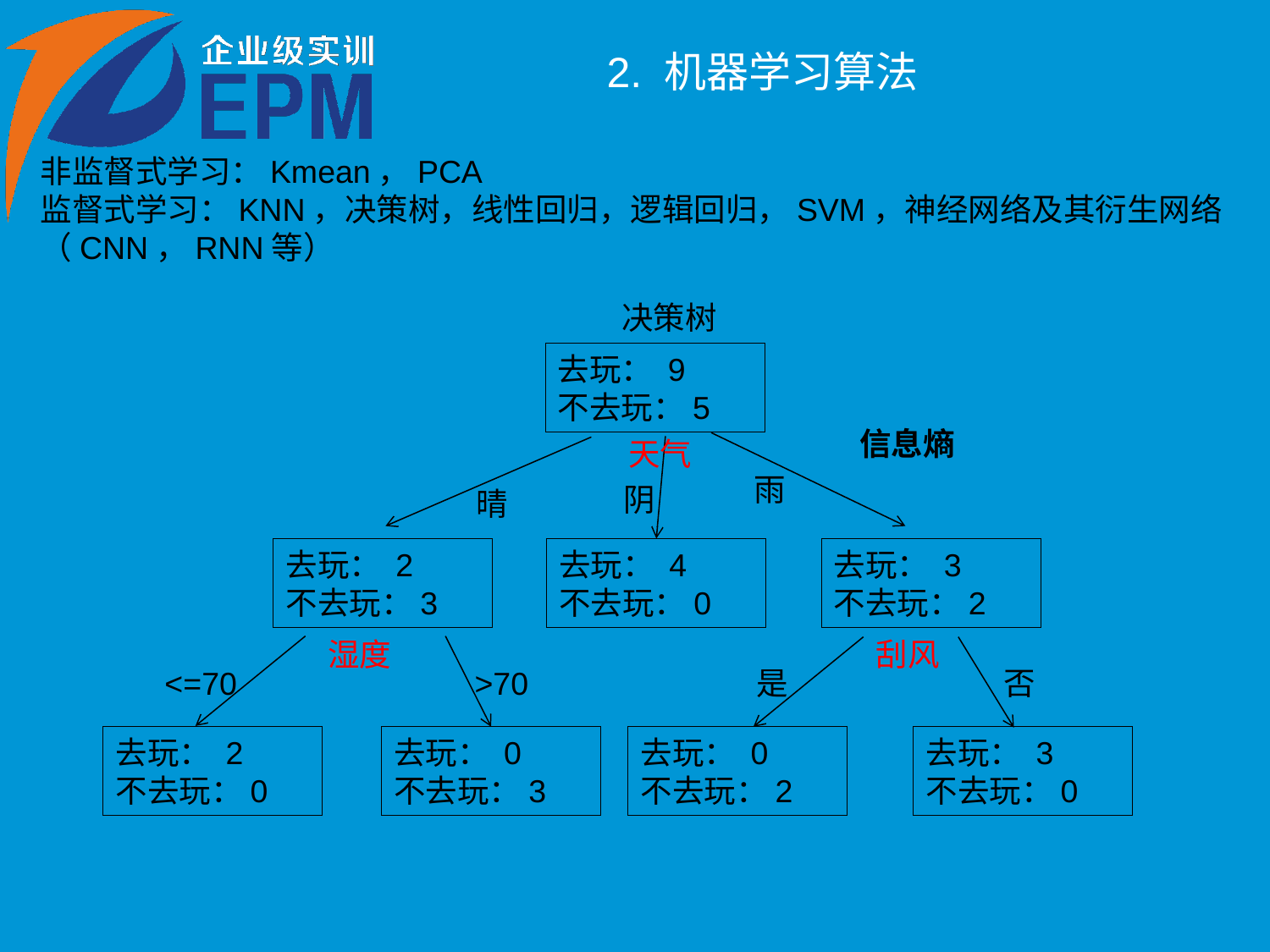

2. 机器学习算法
非监督式学习：Kmean，PCA
监督式学习：KNN，决策树，线性回归，逻辑回归，SVM，神经网络及其衍生网络（CNN，RNN等）
决策树
去玩： 9
不去玩：5
信息熵
天气
雨
阴
晴
去玩： 2
不去玩：3
去玩： 4
不去玩：0
去玩： 3
不去玩：2
湿度
刮风
<=70
>70
是
否
去玩： 2
不去玩：0
去玩： 0
不去玩：3
去玩： 0
不去玩：2
去玩： 3
不去玩：0